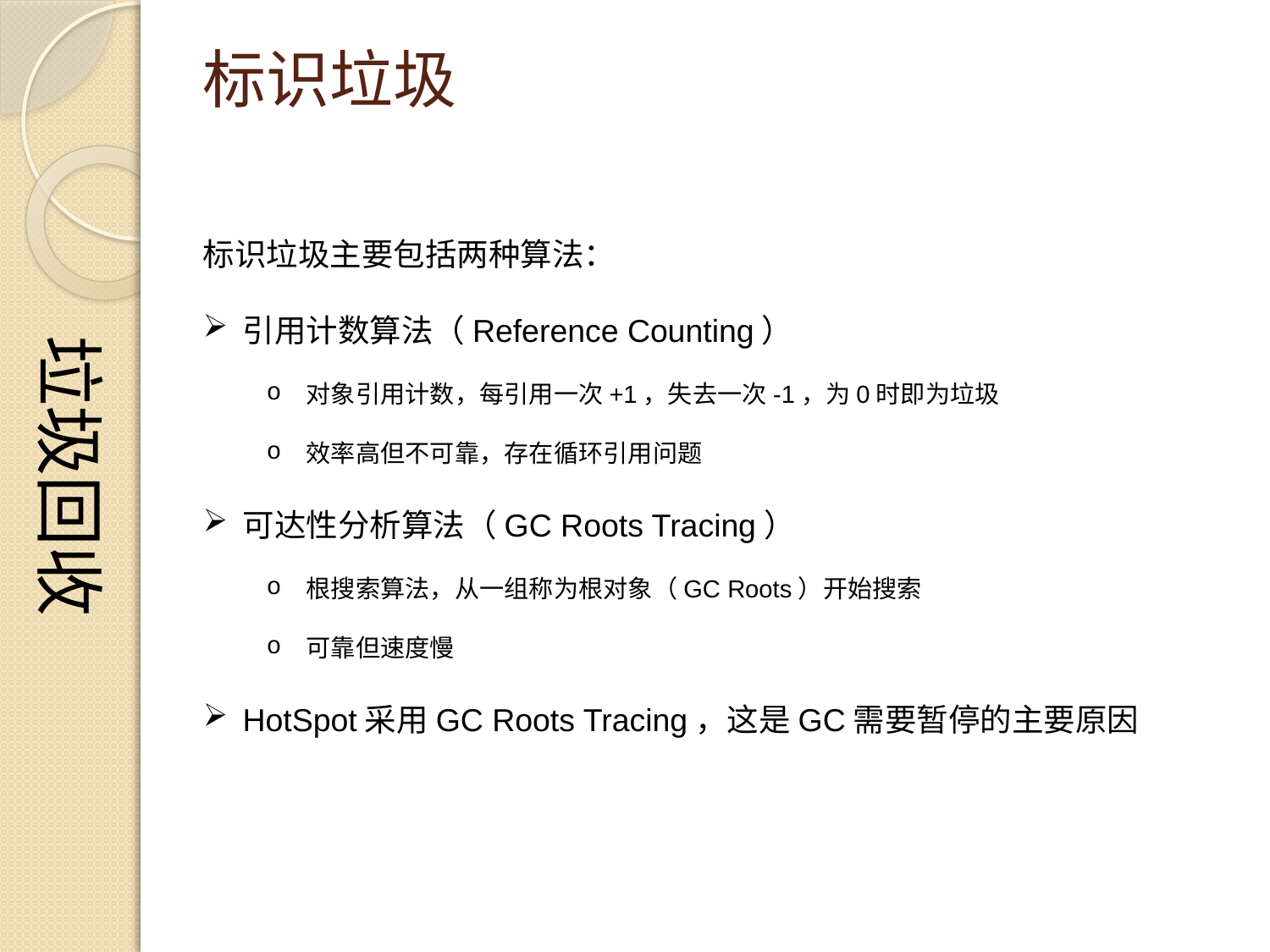

垃圾回收
# 标识垃圾
标识垃圾主要包括两种算法：
引用计数算法（Reference Counting）
对象引用计数，每引用一次+1，失去一次-1，为0时即为垃圾
效率高但不可靠，存在循环引用问题
可达性分析算法（GC Roots Tracing）
根搜索算法，从一组称为根对象（GC Roots）开始搜索
可靠但速度慢
HotSpot采用GC Roots Tracing，这是GC需要暂停的主要原因